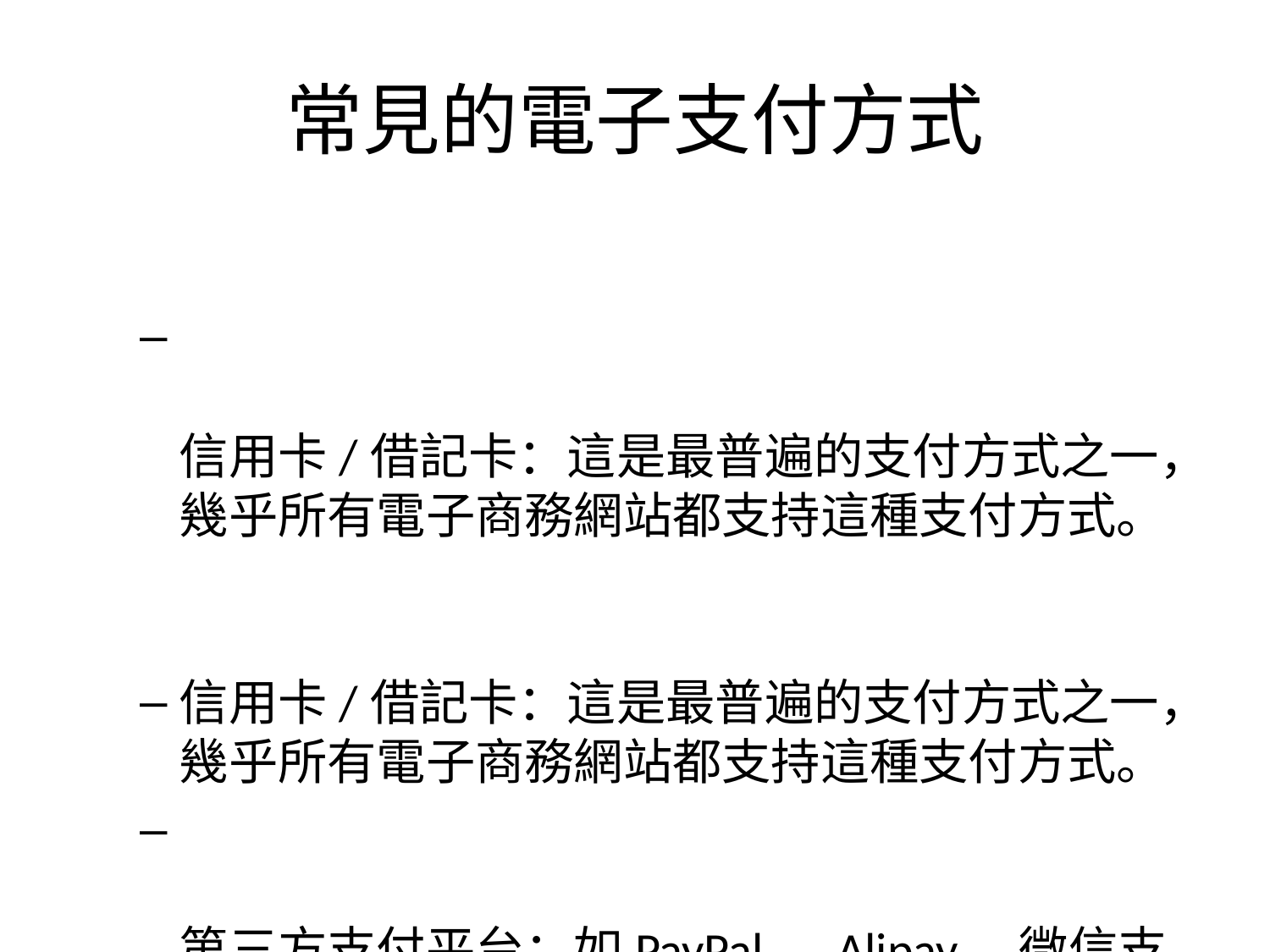

# 常見的電子支付方式

信用卡/借記卡：這是最普遍的支付方式之一，幾乎所有電子商務網站都支持這種支付方式。
信用卡/借記卡：這是最普遍的支付方式之一，幾乎所有電子商務網站都支持這種支付方式。
第三方支付平台：如PayPal、Alipay、微信支付等，這些平台提供額外的安全保護和便捷的支付體驗，受到了廣大消費者的青睞。
第三方支付平台：如PayPal、Alipay、微信支付等，這些平台提供額外的安全保護和便捷的支付體驗，受到了廣大消費者的青睞。
行動支付：如Apple Pay、Google Pay等，這些支付方式允許用戶通過手機進行付款，方便快捷，適合移動商務。
行動支付：如Apple Pay、Google Pay等，這些支付方式允許用戶通過手機進行付款，方便快捷，適合移動商務。